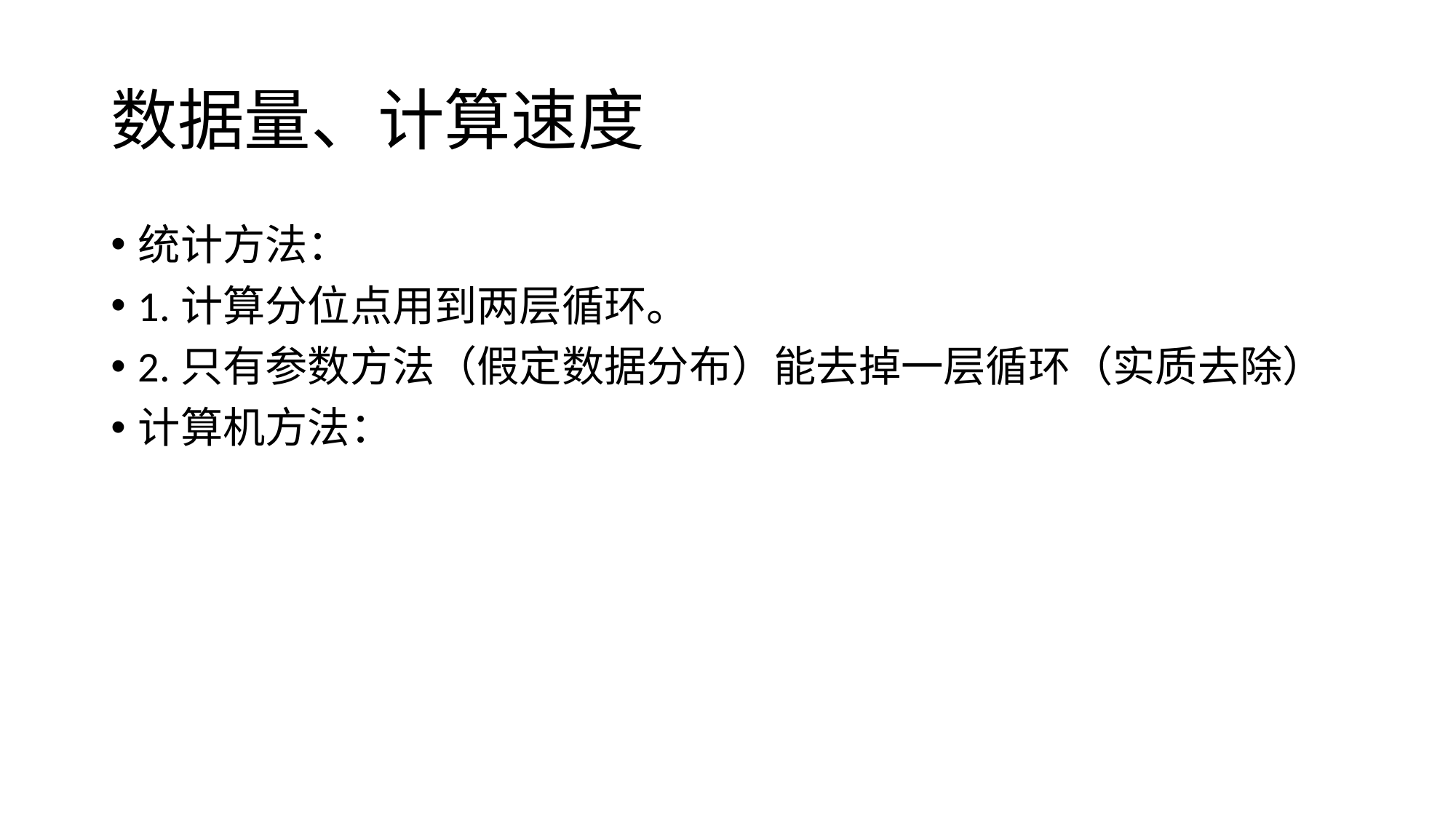

# 数据量、计算速度
统计方法：
1.计算分位点用到两层循环。
2.只有参数方法（假定数据分布）能去掉一层循环（实质去除）
计算机方法：